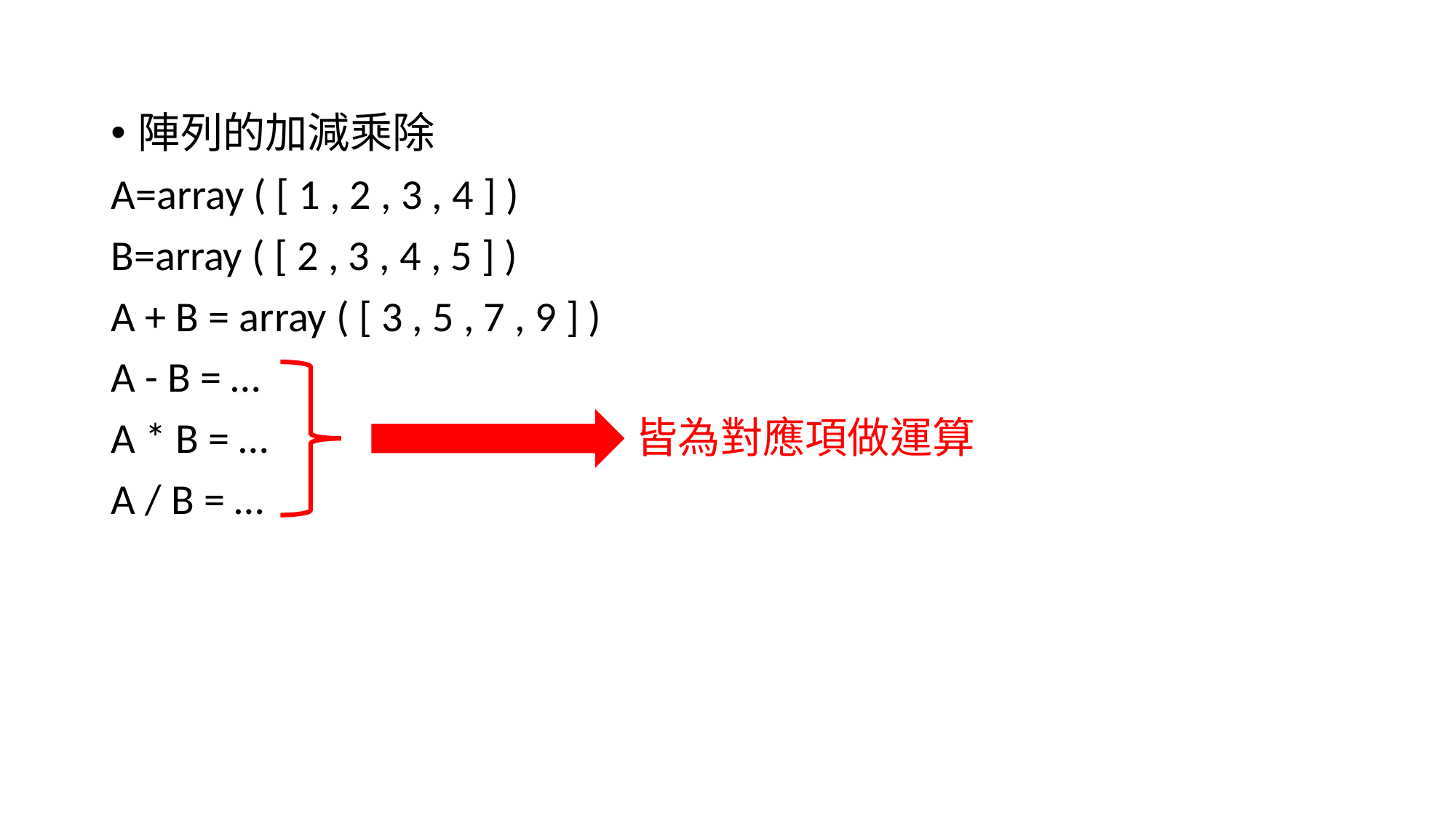

陣列的加減乘除
A=array ( [ 1 , 2 , 3 , 4 ] )
B=array ( [ 2 , 3 , 4 , 5 ] )
A + B = array ( [ 3 , 5 , 7 , 9 ] )
A - B = …
A * B = …                                     皆為對應項做運算
A / B = …